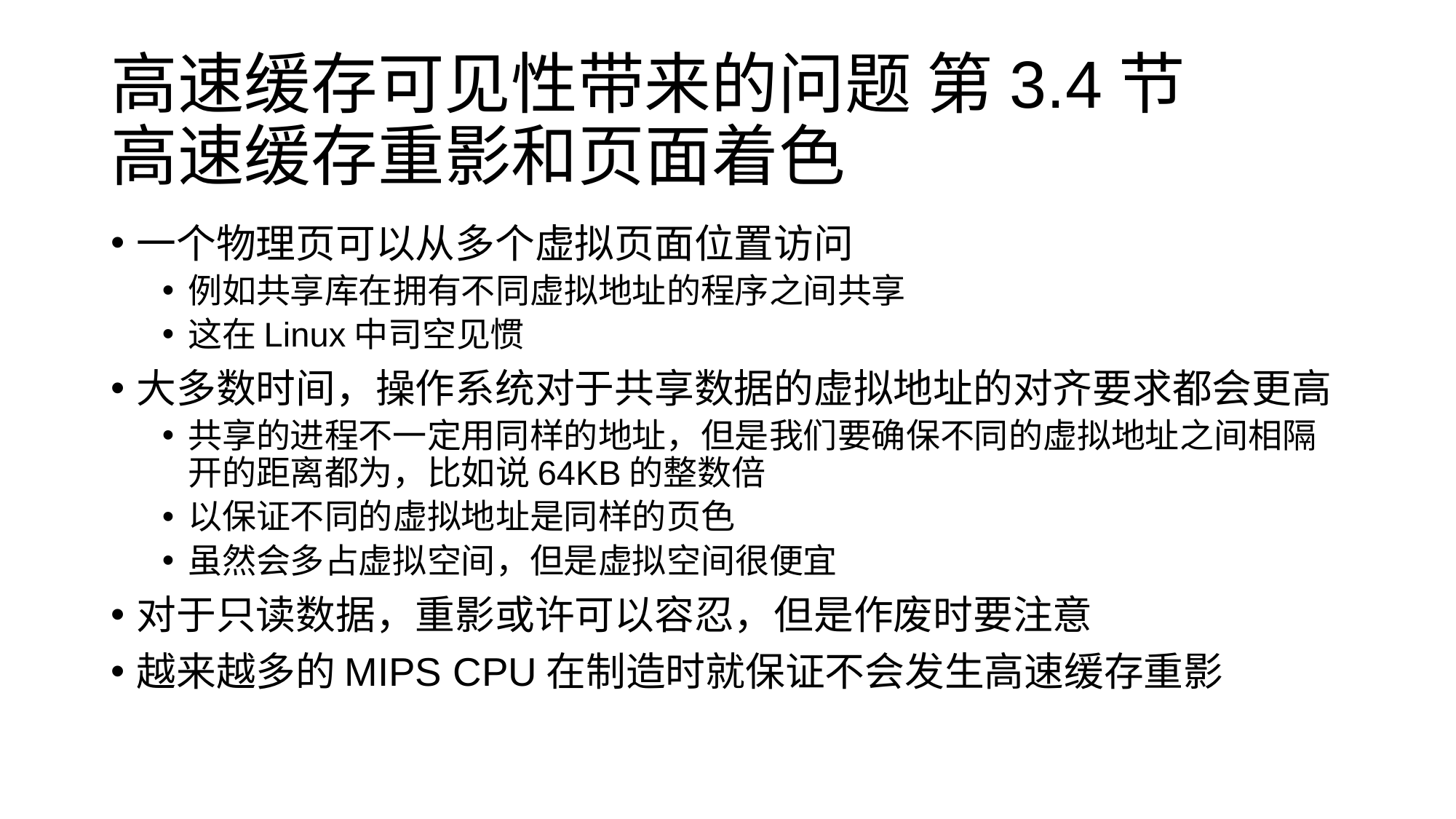

# 高速缓存可见性带来的问题 第3.4节 高速缓存重影和页面着色
一个物理页可以从多个虚拟页面位置访问
例如共享库在拥有不同虚拟地址的程序之间共享
这在Linux中司空见惯
大多数时间，操作系统对于共享数据的虚拟地址的对齐要求都会更高
共享的进程不一定用同样的地址，但是我们要确保不同的虚拟地址之间相隔开的距离都为，比如说64KB的整数倍
以保证不同的虚拟地址是同样的页色
虽然会多占虚拟空间，但是虚拟空间很便宜
对于只读数据，重影或许可以容忍，但是作废时要注意
越来越多的MIPS CPU在制造时就保证不会发生高速缓存重影